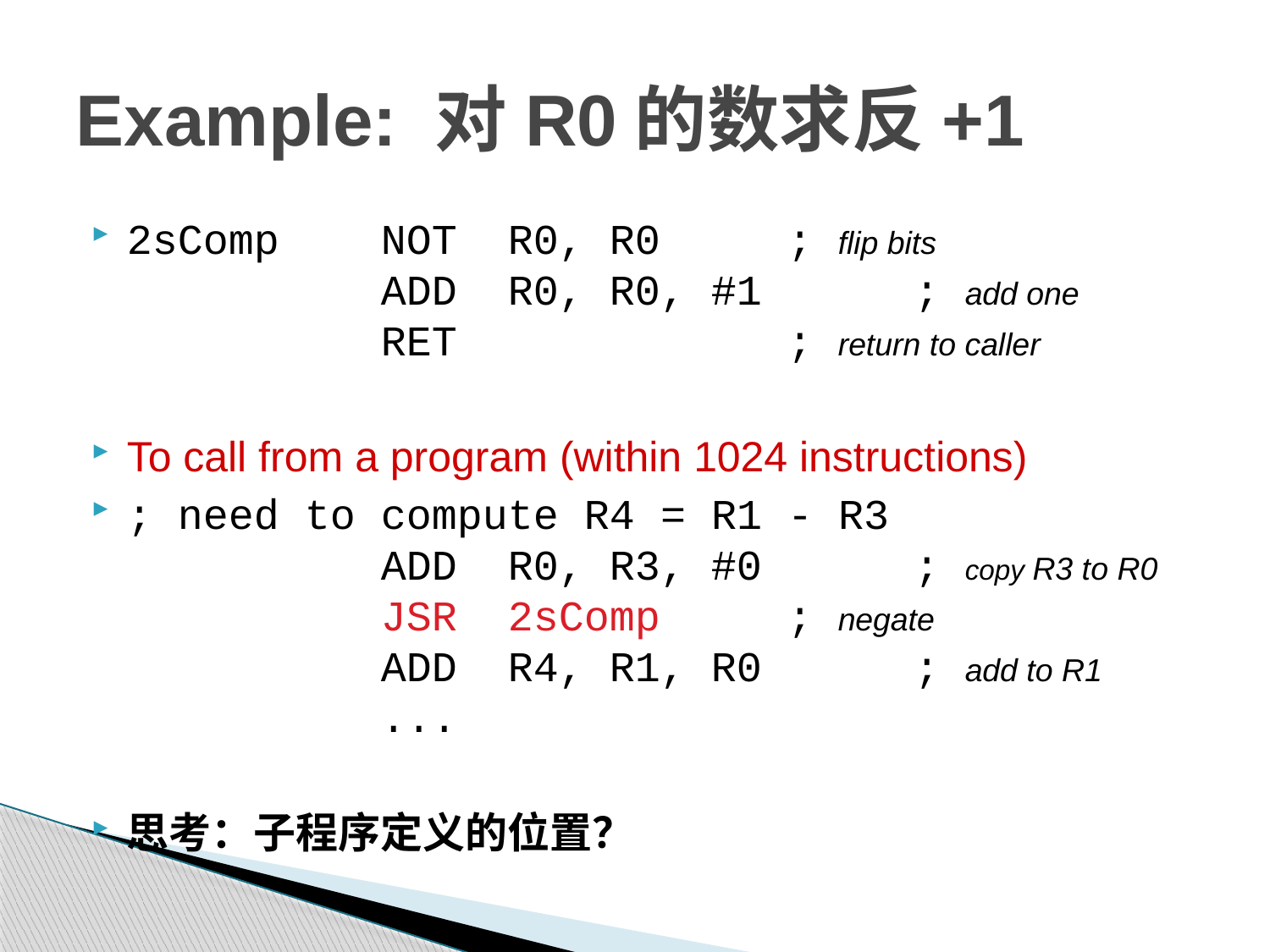

# Example: 对R0的数求反+1
2sComp	NOT	R0, R0	 ; flip bits
		ADD	R0, R0, #1	 ; add one
		RET			 ; return to caller

To call from a program (within 1024 instructions)
; need to compute R4 = R1 - R3
		ADD	R0, R3, #0	 ; copy R3 to R0
		JSR	2sComp	 ; negate
		ADD	R4, R1, R0	 ; add to R1
		...

思考：子程序定义的位置？